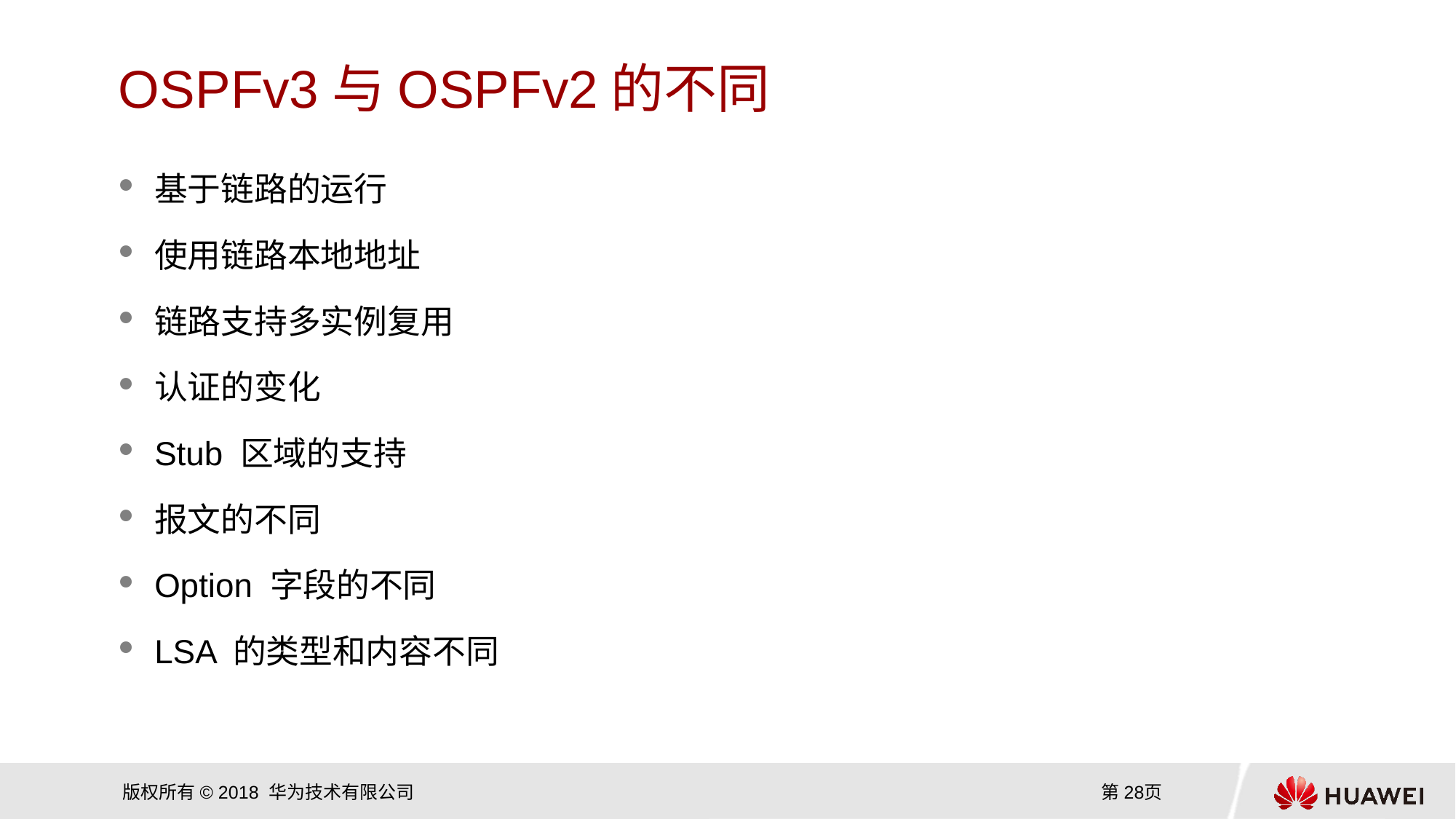

# OSPFv3与OSPFv2的不同
基于链路的运行
使用链路本地地址
链路支持多实例复用
认证的变化
Stub 区域的支持
报文的不同
Option 字段的不同
LSA 的类型和内容不同